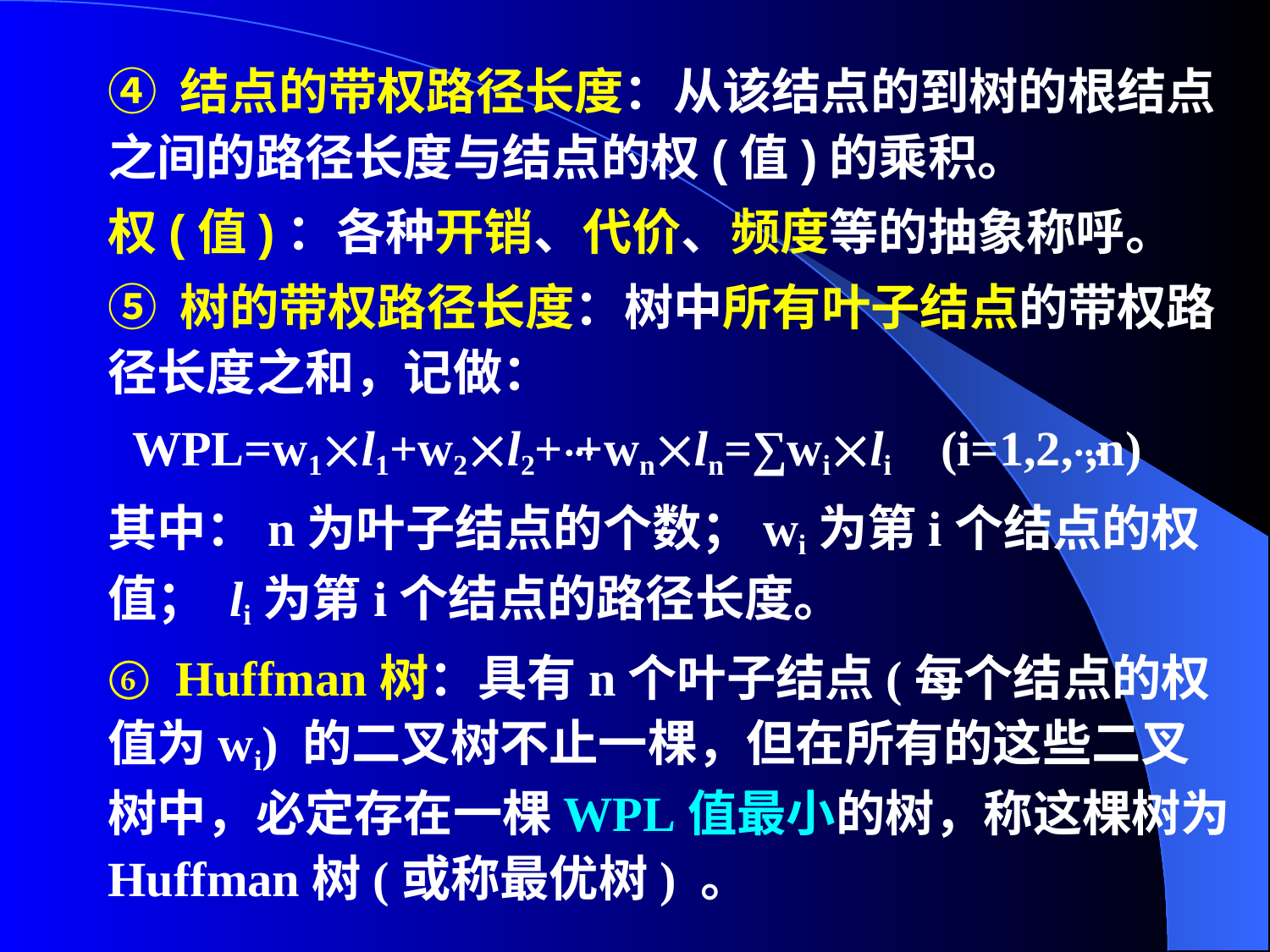

④ 结点的带权路径长度：从该结点的到树的根结点之间的路径长度与结点的权(值)的乘积。
权(值)：各种开销、代价、频度等的抽象称呼。
⑤ 树的带权路径长度：树中所有叶子结点的带权路径长度之和，记做：
        WPL=w1×l1+w2×l2+⋯+wn×ln=∑wi×li    (i=1,2,⋯,n)
其中：n为叶子结点的个数；wi为第i个结点的权值； li为第i个结点的路径长度。
⑥  Huffman树：具有n个叶子结点(每个结点的权值为wi) 的二叉树不止一棵，但在所有的这些二叉树中，必定存在一棵WPL值最小的树，称这棵树为Huffman树(或称最优树) 。